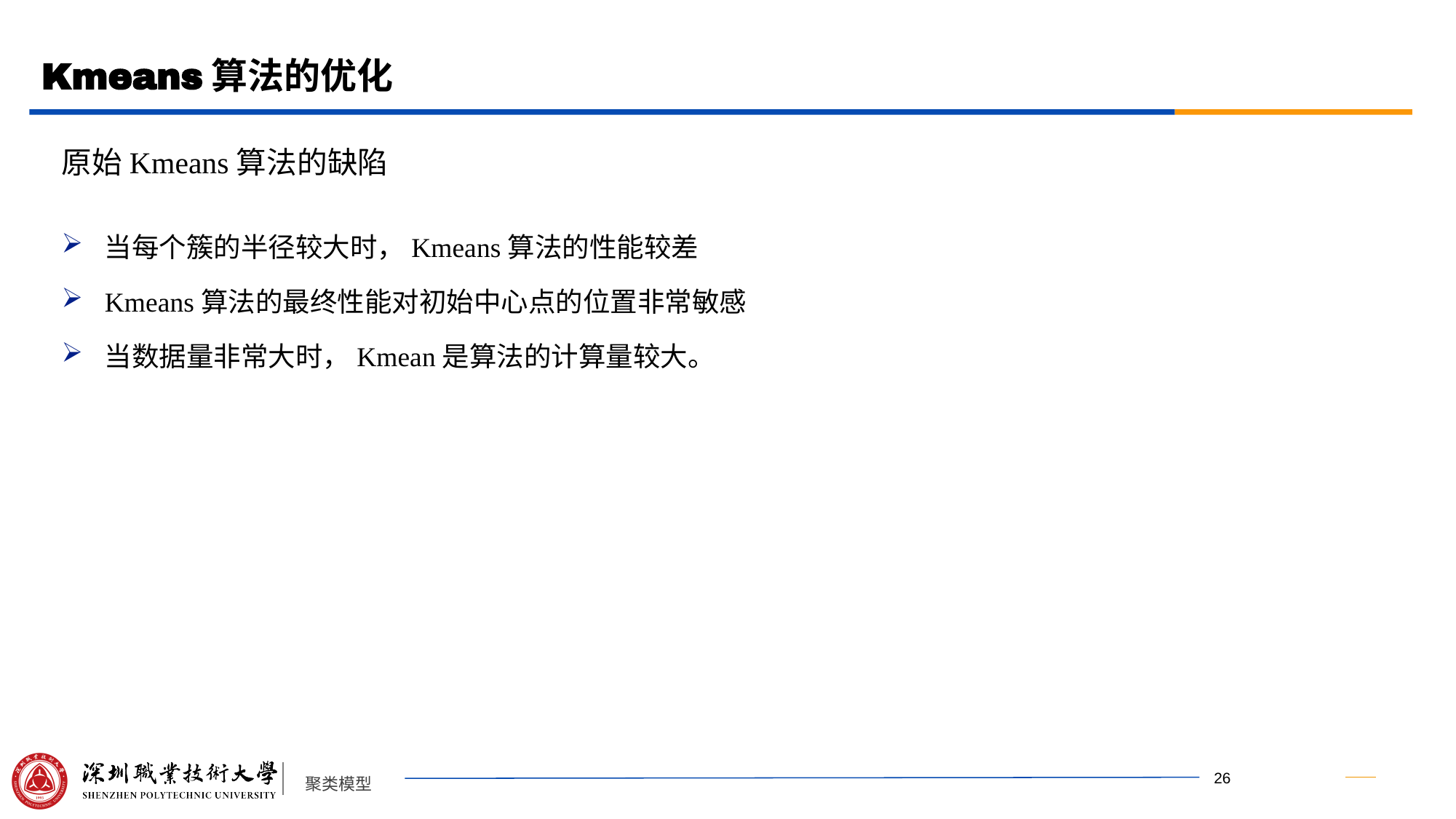

# Kmeans算法的优化
原始Kmeans算法的缺陷
当每个簇的半径较大时，Kmeans算法的性能较差
Kmeans算法的最终性能对初始中心点的位置非常敏感
当数据量非常大时，Kmean是算法的计算量较大。